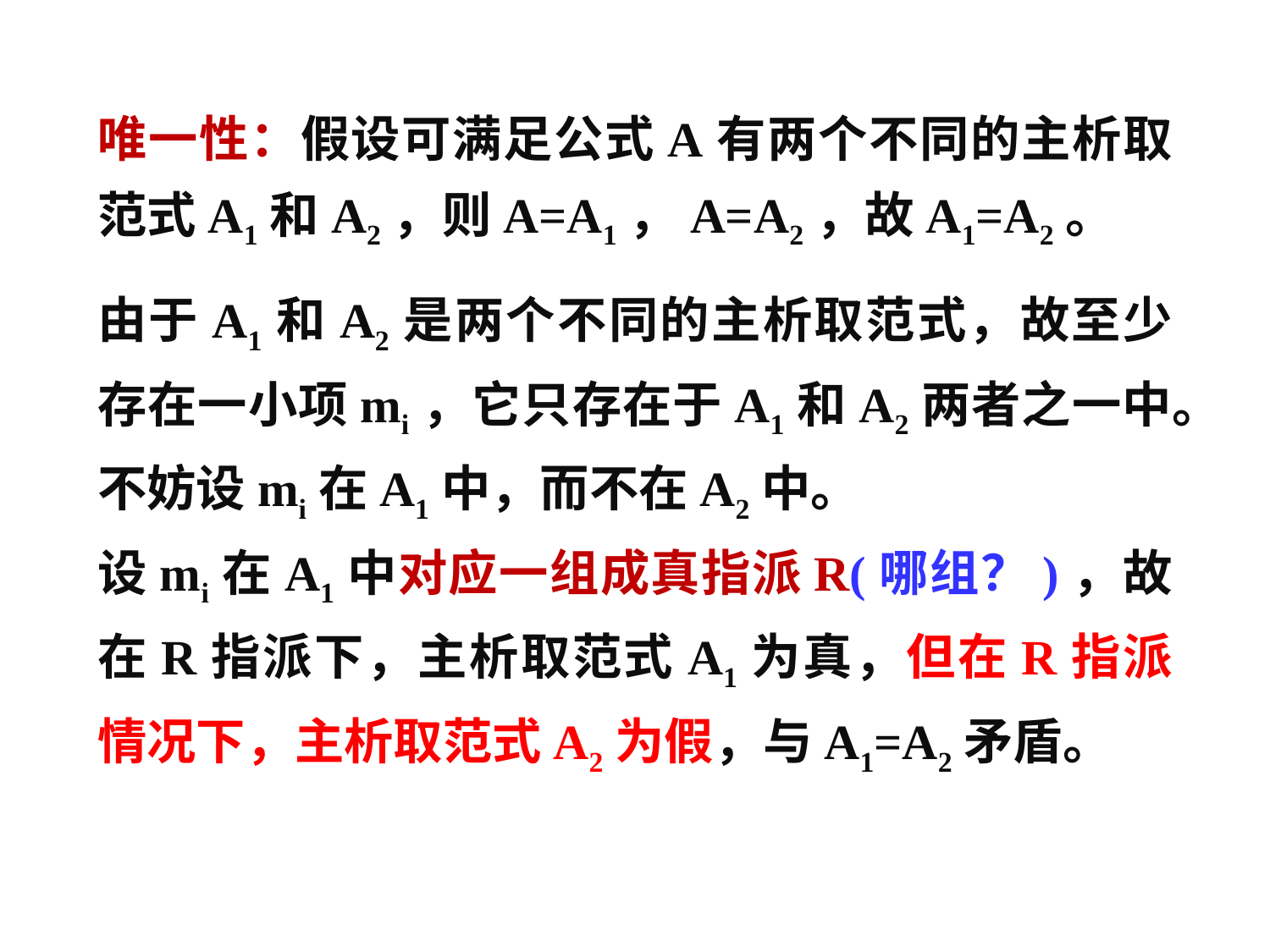

唯一性：假设可满足公式A有两个不同的主析取范式A1和A2，则A=A1，A=A2，故A1=A2。
由于A1和A2是两个不同的主析取范式，故至少存在一小项mi，它只存在于A1和A2两者之一中。不妨设mi在A1中，而不在A2中。
设mi在A1中对应一组成真指派R(哪组？)，故在R指派下，主析取范式A1为真，但在R指派情况下，主析取范式A2为假，与A1=A2矛盾。